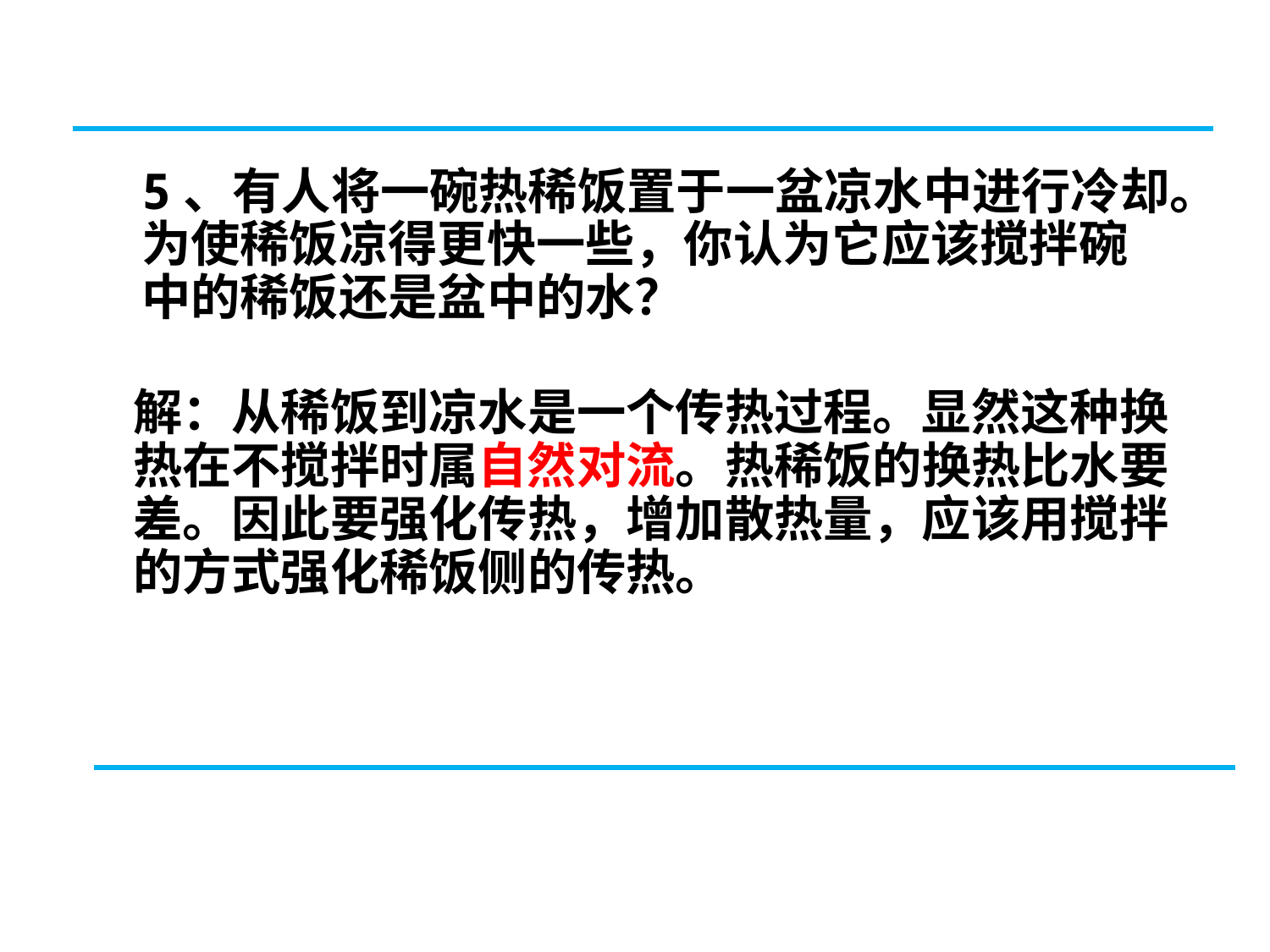

# 5、有人将一碗热稀饭置于一盆凉水中进行冷却。为使稀饭凉得更快一些，你认为它应该搅拌碗中的稀饭还是盆中的水？
解：从稀饭到凉水是一个传热过程。显然这种换热在不搅拌时属自然对流。热稀饭的换热比水要差。因此要强化传热，增加散热量，应该用搅拌的方式强化稀饭侧的传热。